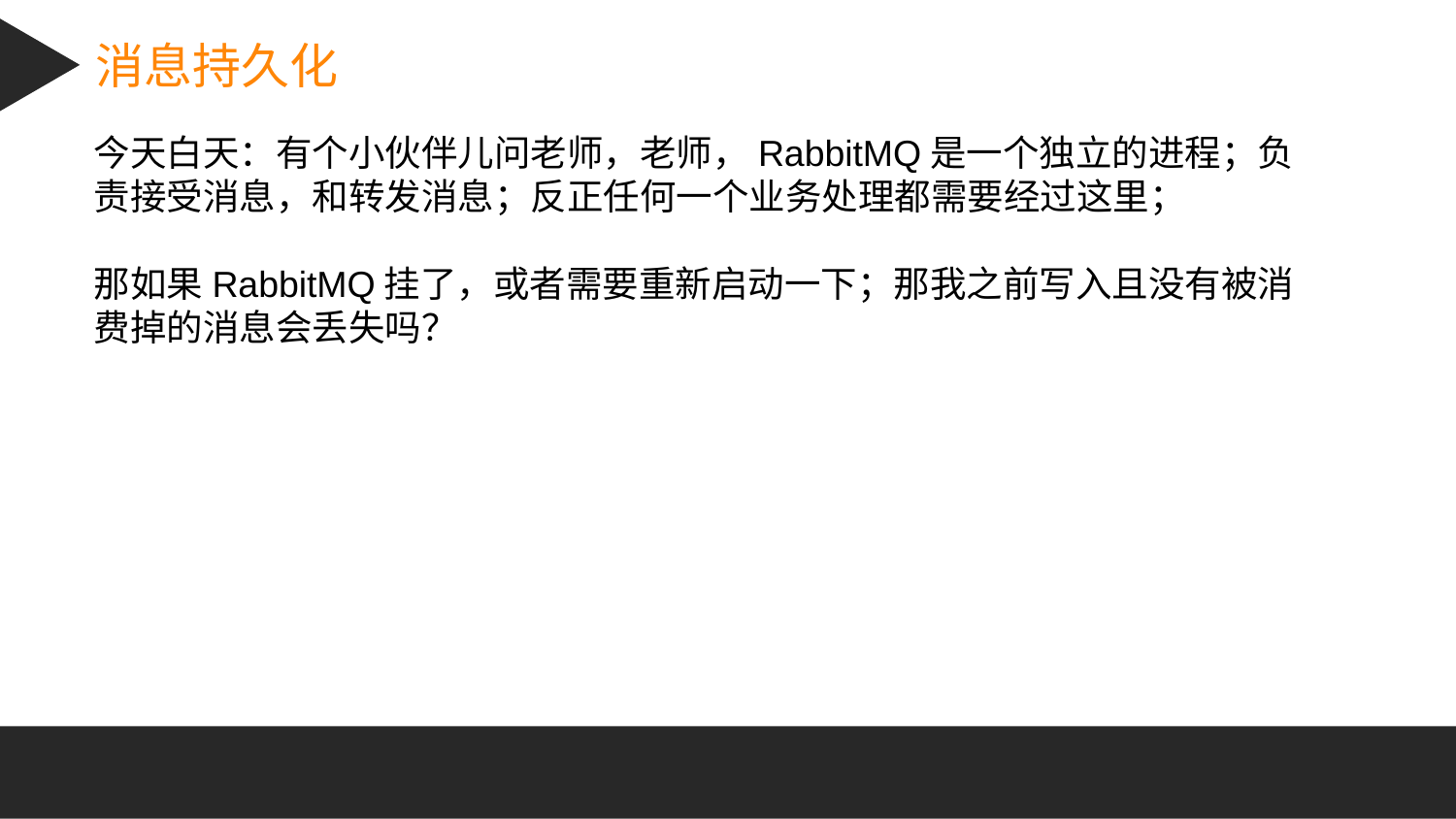

消息持久化
今天白天：有个小伙伴儿问老师，老师，RabbitMQ是一个独立的进程；负责接受消息，和转发消息；反正任何一个业务处理都需要经过这里；

那如果RabbitMQ挂了，或者需要重新启动一下；那我之前写入且没有被消费掉的消息会丢失吗？